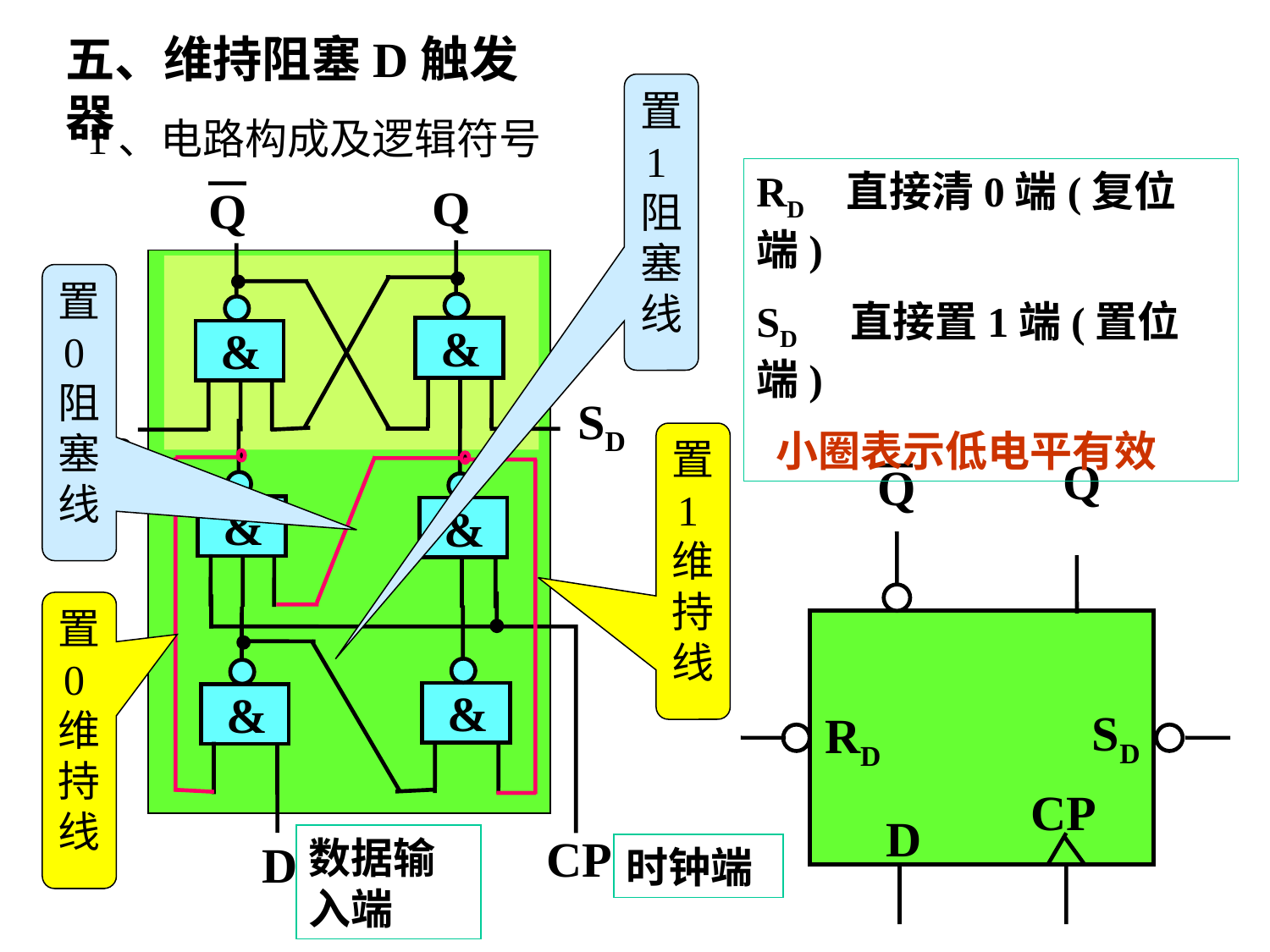

五、维持阻塞D触发器
置1阻塞线
1、电路构成及逻辑符号
RD   直接清0端(复位端)
SD    直接置1端(置位端)
 小圈表示低电平有效
Q
Q

&

&

SD
RD

&

&

&

&

CP
D

置0阻塞线
置1维持线
Q
Q

SD
RD

CP
D

置0维持线
数据输入端
时钟端